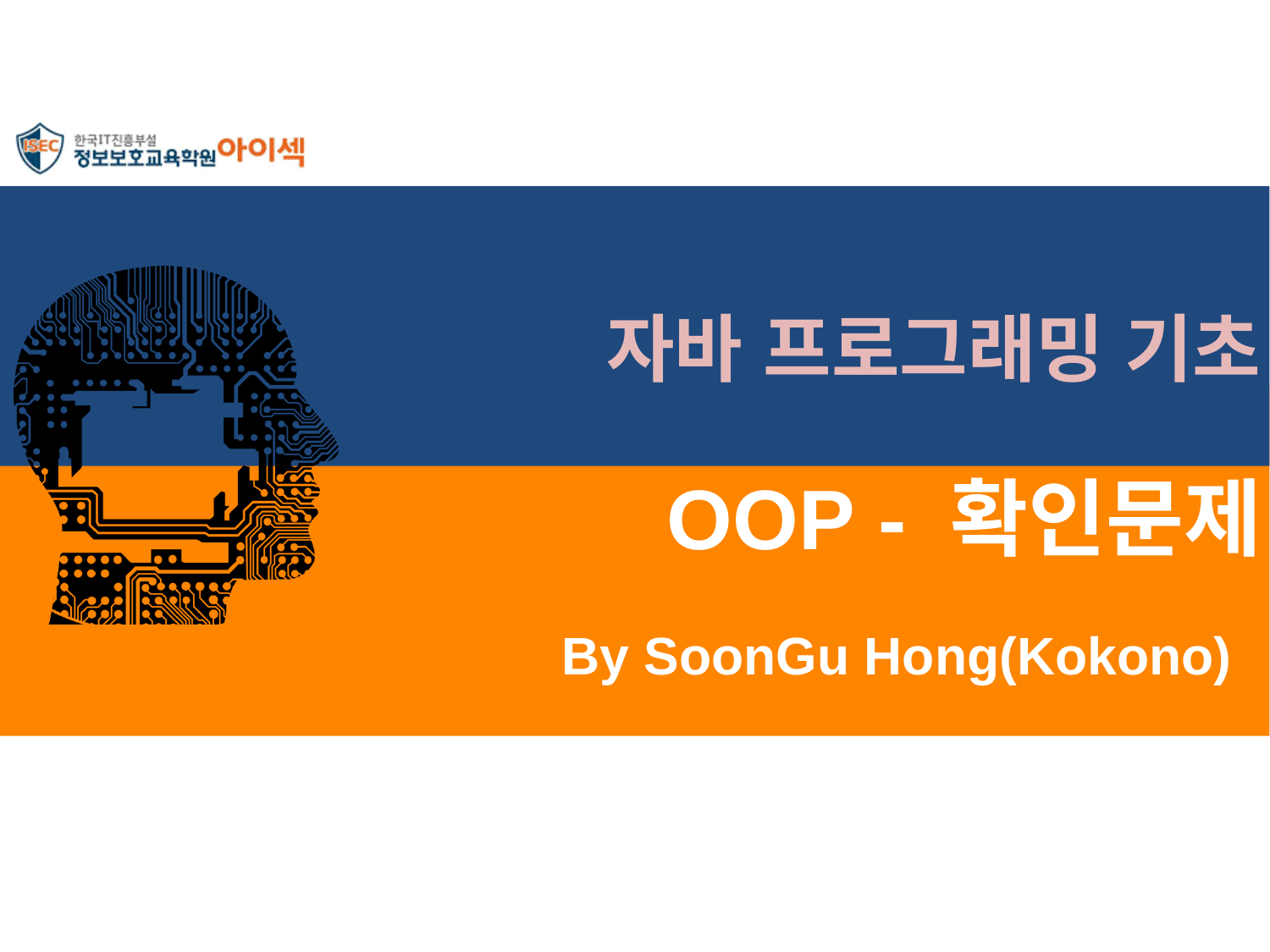

자바 프로그래밍 기초
# OOP - 확인문제
By SoonGu Hong(Kokono)